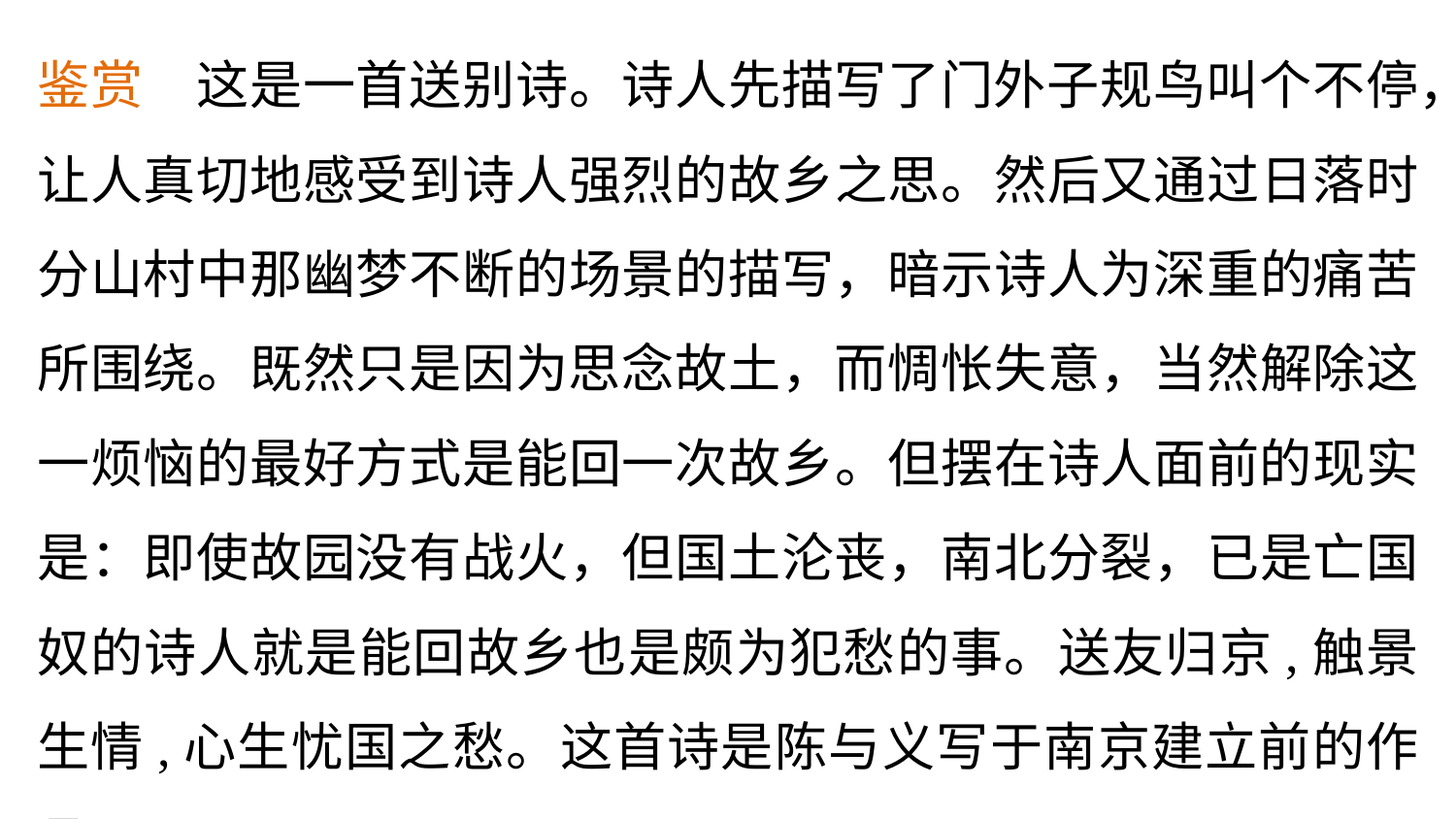

鉴赏　这是一首送别诗。诗人先描写了门外子规鸟叫个不停，让人真切地感受到诗人强烈的故乡之思。然后又通过日落时分山村中那幽梦不断的场景的描写，暗示诗人为深重的痛苦所围绕。既然只是因为思念故土，而惆怅失意，当然解除这一烦恼的最好方式是能回一次故乡。但摆在诗人面前的现实是：即使故园没有战火，但国土沦丧，南北分裂，已是亡国奴的诗人就是能回故乡也是颇为犯愁的事。送友归京,触景生情,心生忧国之愁。这首诗是陈与义写于南京建立前的作品。